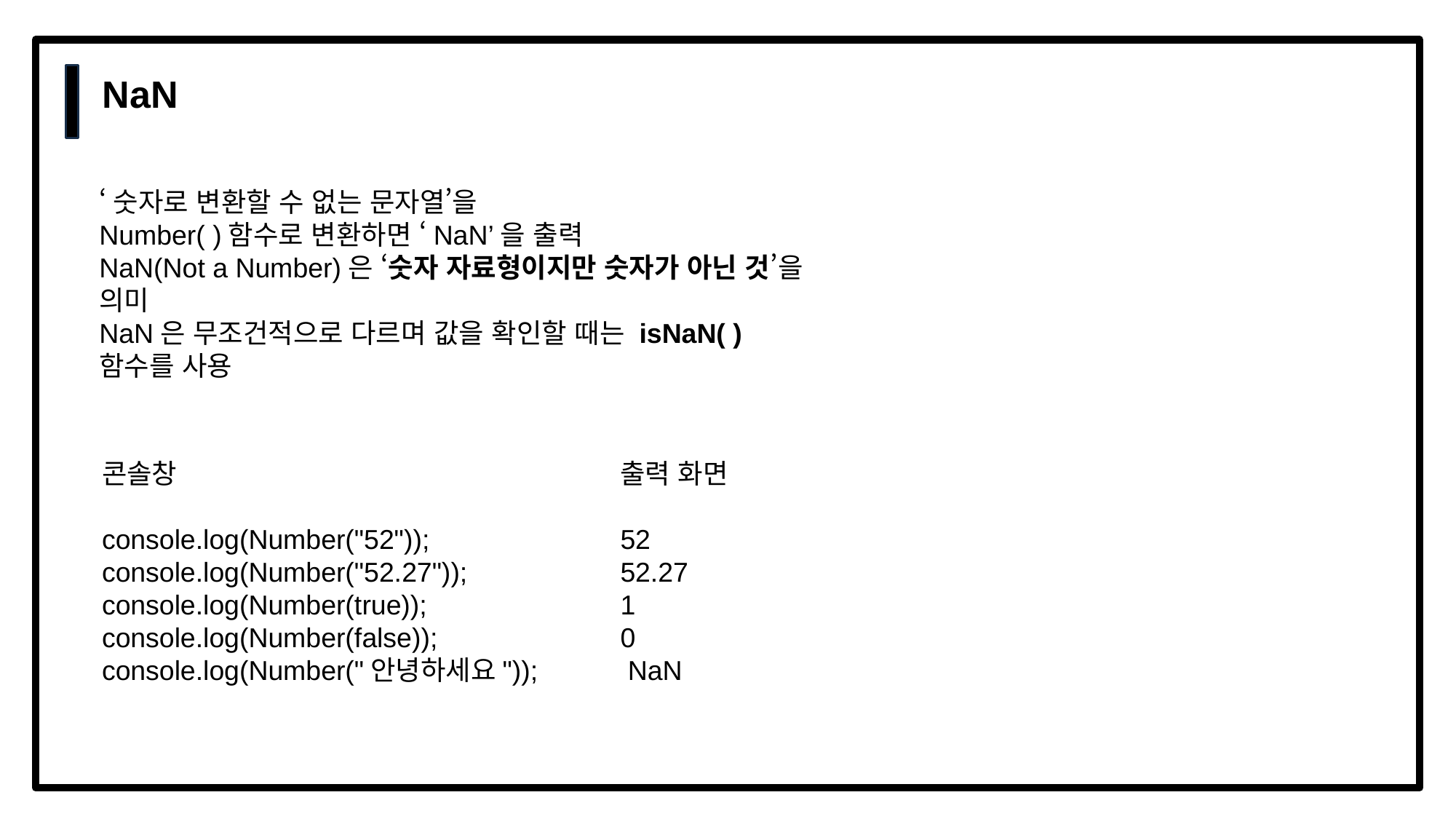

NaN
‘숫자로 변환할 수 없는 문자열’을
Number( )함수로 변환하면 ‘NaN’을 출력
NaN(Not a Number)은 ‘숫자 자료형이지만 숫자가 아닌 것’을 의미
NaN은 무조건적으로 다르며 값을 확인할 때는 isNaN( ) 함수를 사용
콘솔창

console.log(Number("52"));
console.log(Number("52.27"));
console.log(Number(true));
console.log(Number(false));
console.log(Number("안녕하세요"));
출력 화면

52
52.27
1
0
 NaN